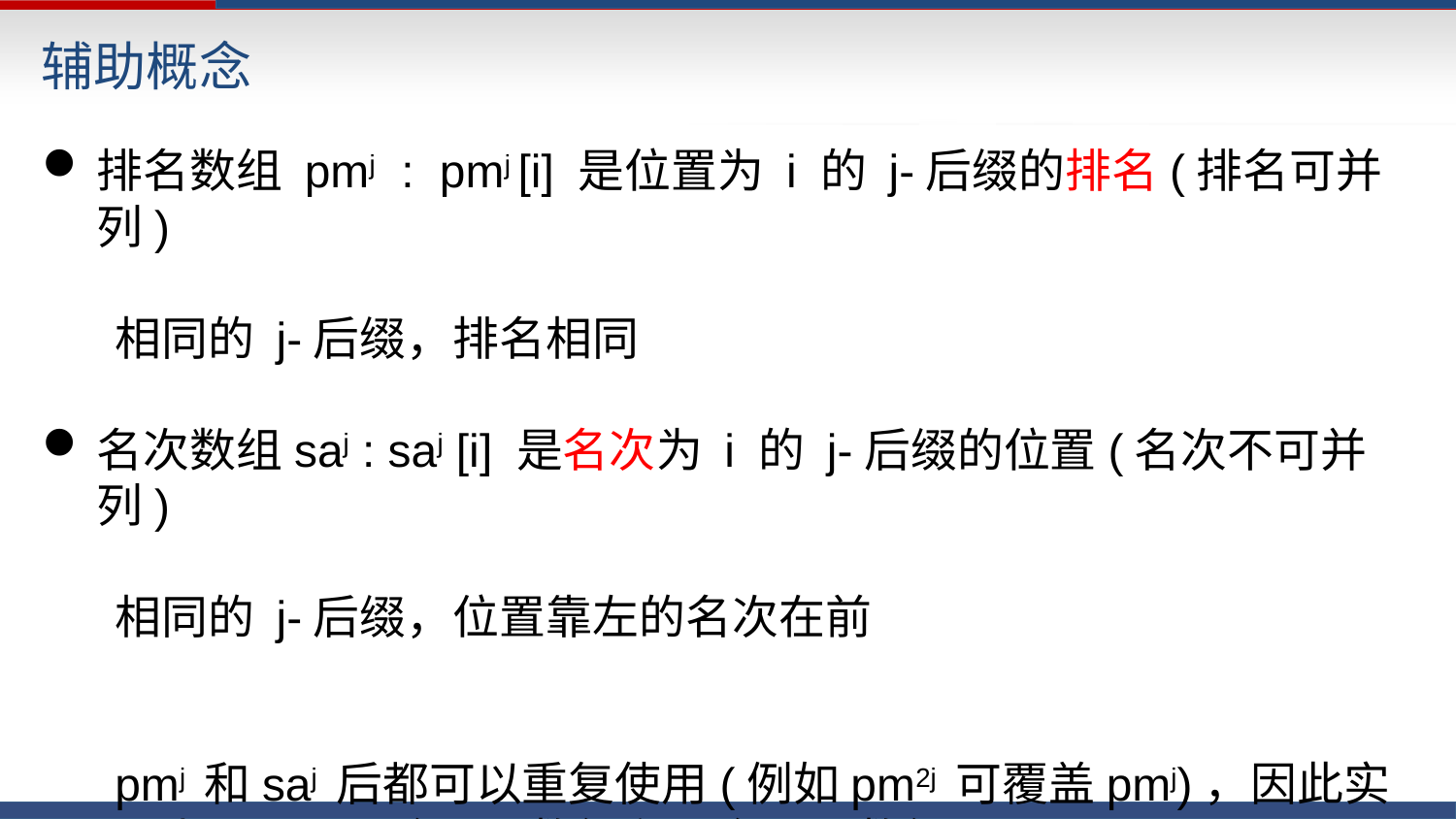

辅助概念
排名数组 pmj  :  pmj [i] 是位置为 i 的 j-后缀的排名(排名可并列)

相同的 j-后缀，排名相同

名次数组saj : saj [i] 是名次为 i 的 j-后缀的位置(名次不可并列)

相同的 j-后缀，位置靠左的名次在前

pmj 和saj 后都可以重复使用(例如pm2j 可覆盖pmj)，因此实际上只需要一个pm数组和一个 sa 数组